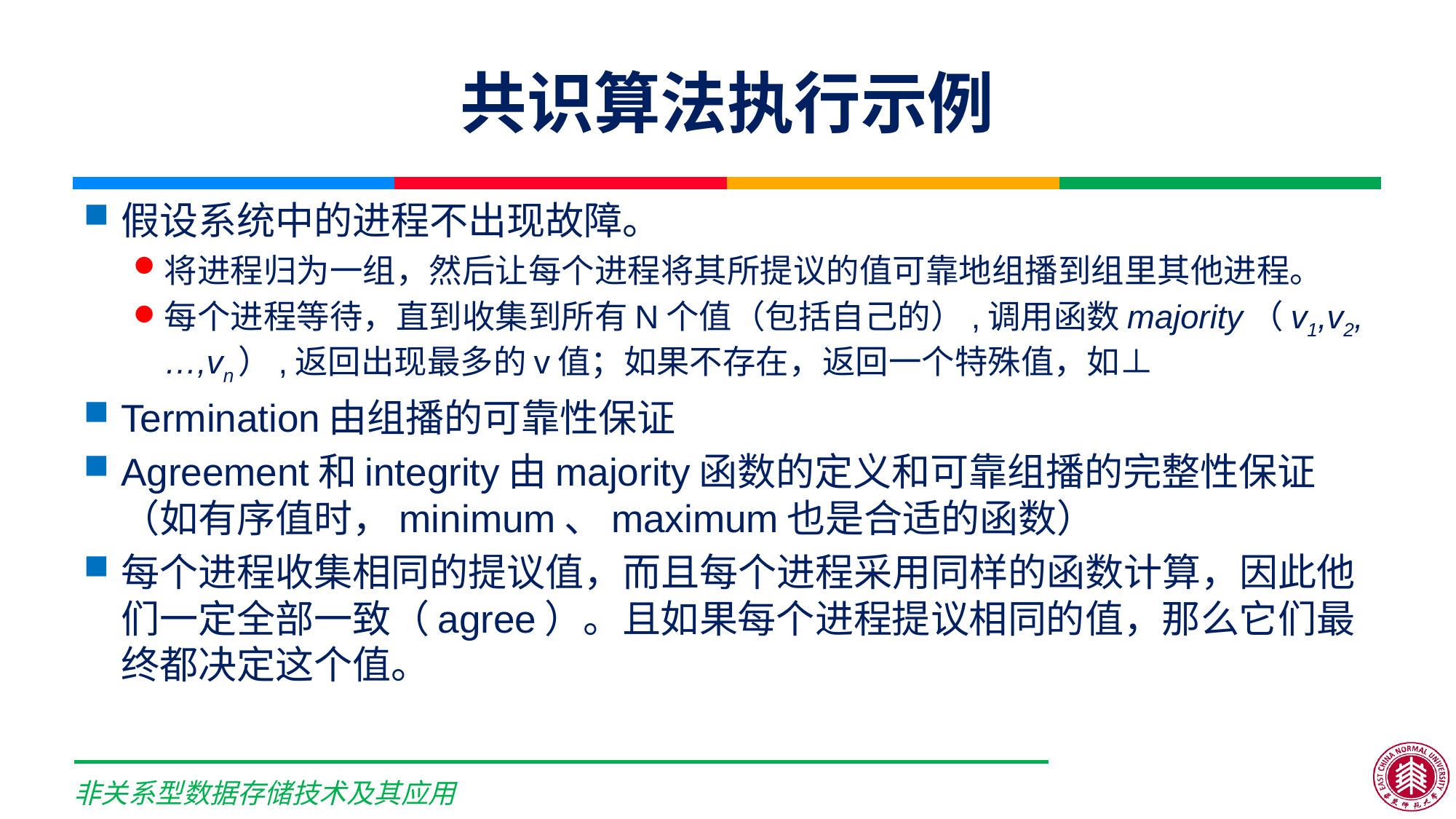

# 共识算法执行示例
假设系统中的进程不出现故障。
将进程归为一组，然后让每个进程将其所提议的值可靠地组播到组里其他进程。
每个进程等待，直到收集到所有N个值（包括自己的）,调用函数majority（v1,v2,…,vn）,返回出现最多的v值；如果不存在，返回一个特殊值，如⊥
Termination由组播的可靠性保证
Agreement和integrity由majority函数的定义和可靠组播的完整性保证（如有序值时，minimum、maximum也是合适的函数）
每个进程收集相同的提议值，而且每个进程采用同样的函数计算，因此他们一定全部一致（agree）。且如果每个进程提议相同的值，那么它们最终都决定这个值。